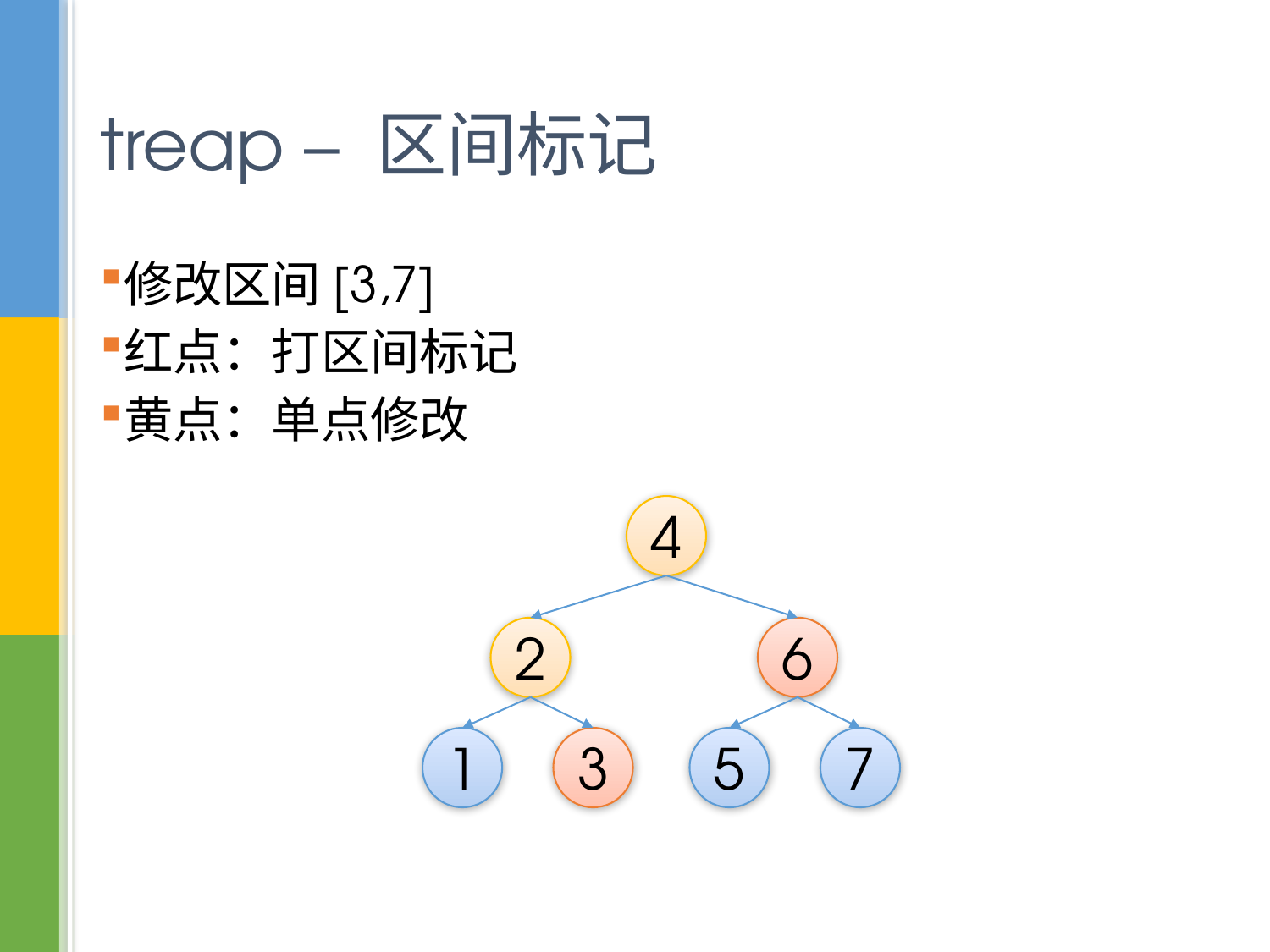

# treap – 区间标记
修改区间[3,7]
红点：打区间标记
黄点：单点修改
4
2
6
1
3
5
7